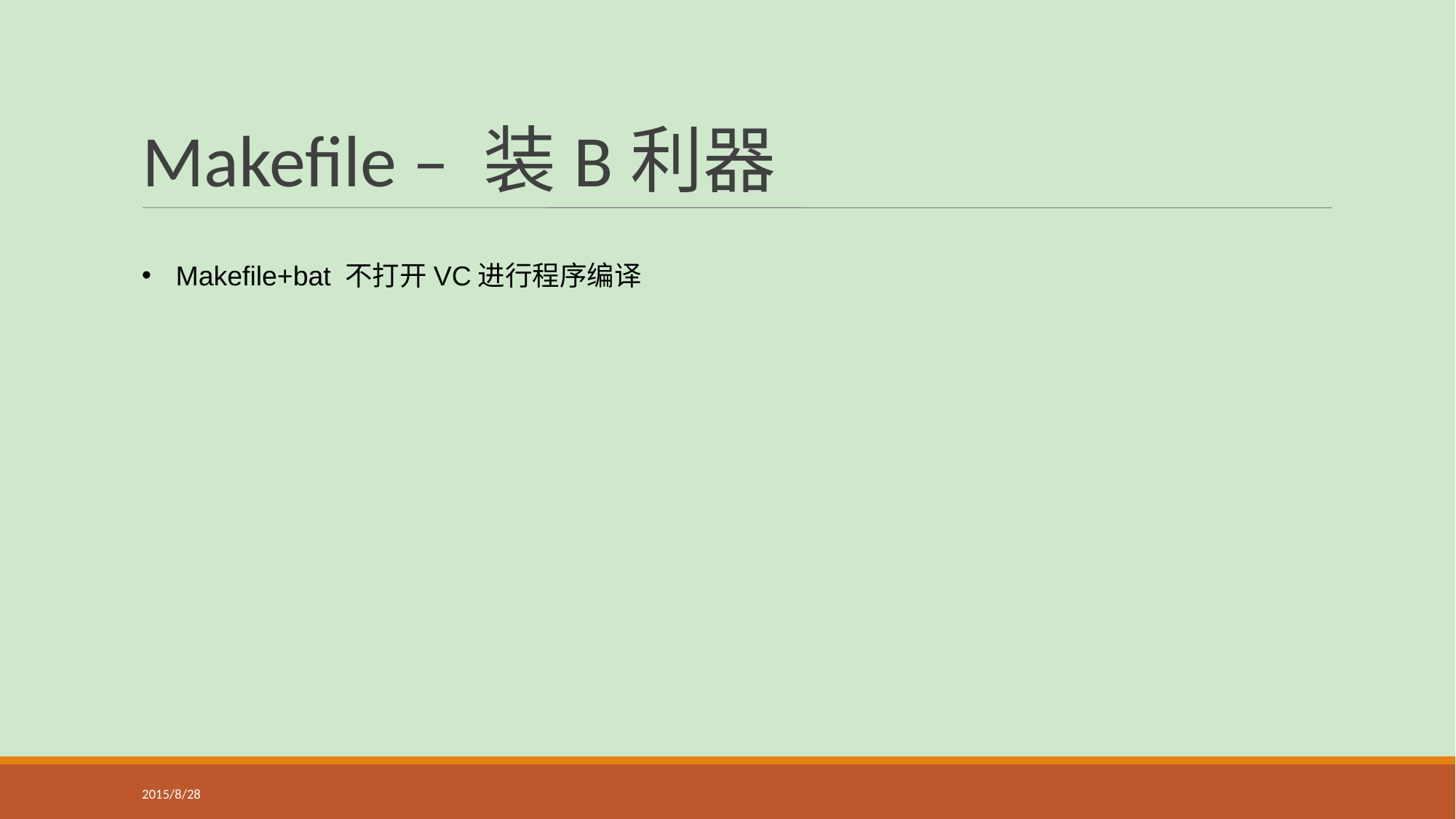

# Makefile – 装B利器
Makefile+bat 不打开VC进行程序编译
2015/8/28